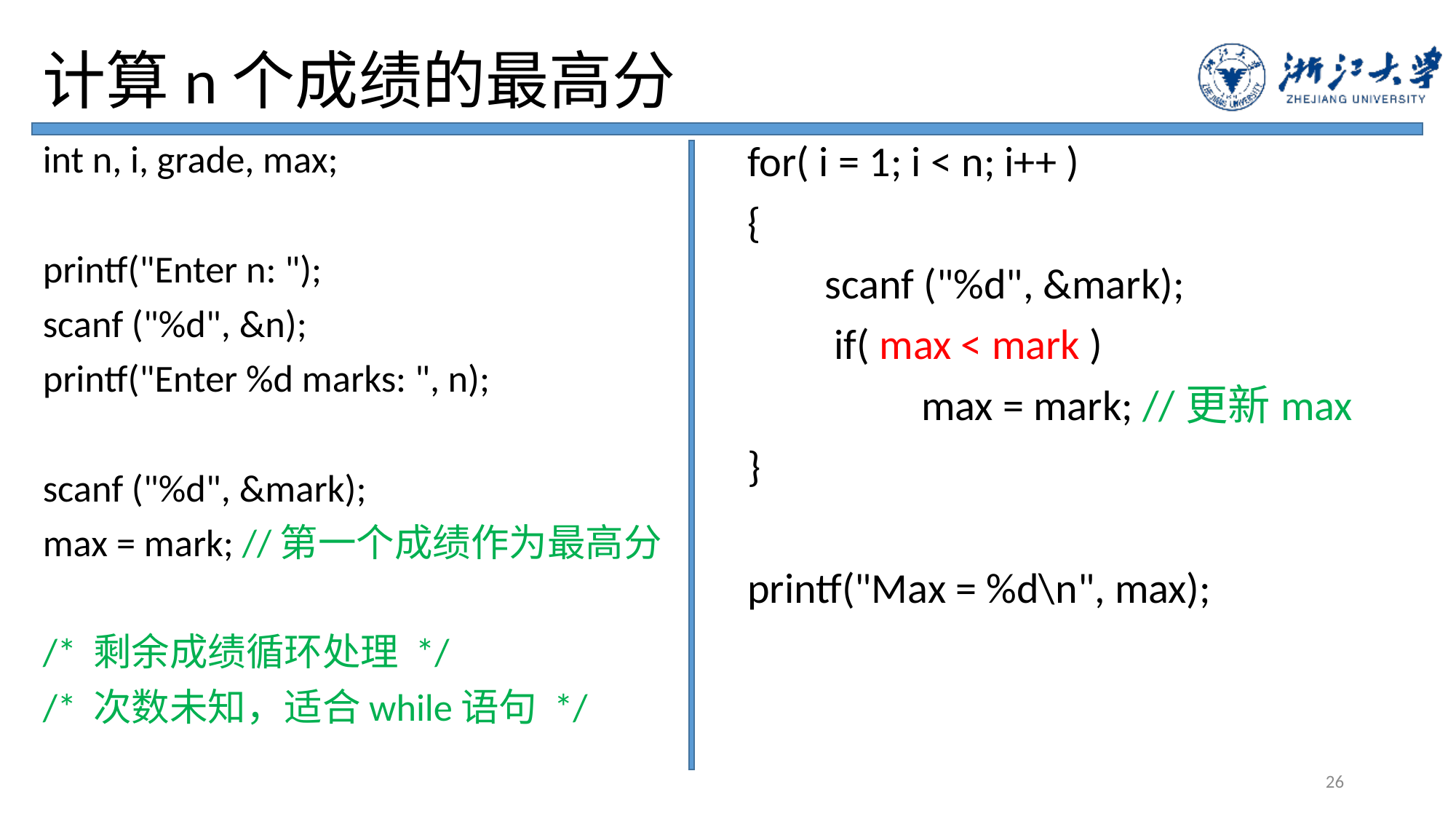

# 计算n个成绩的最高分
int n, i, grade, max;

printf("Enter n: ");
scanf ("%d", &n);
printf("Enter %d marks: ", n);

scanf ("%d", &mark);
max = mark; //第一个成绩作为最高分

/* 剩余成绩循环处理 */
/* 次数未知，适合while语句 */

for( i = 1; i < n; i++ )
{
        scanf ("%d", &mark);
         if( max < mark )
                  max = mark; //更新max
}

printf("Max = %d\n", max);

26